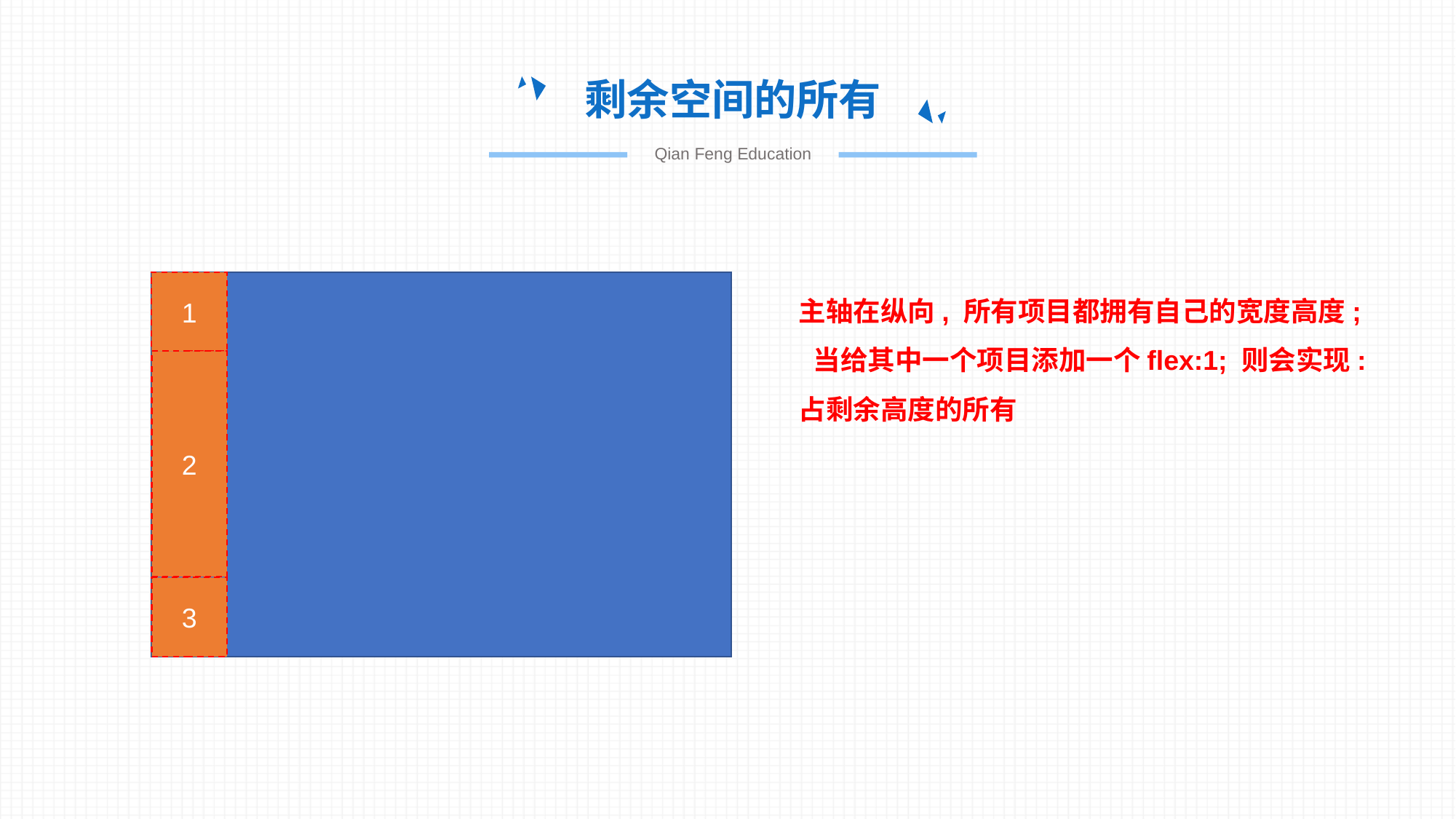

剩余空间的所有

Qian Feng Education

主轴在纵向, 所有项目都拥有自己的宽度高度; 当给其中一个项目添加一个flex:1; 则会实现:占剩余高度的所有
1
2
3